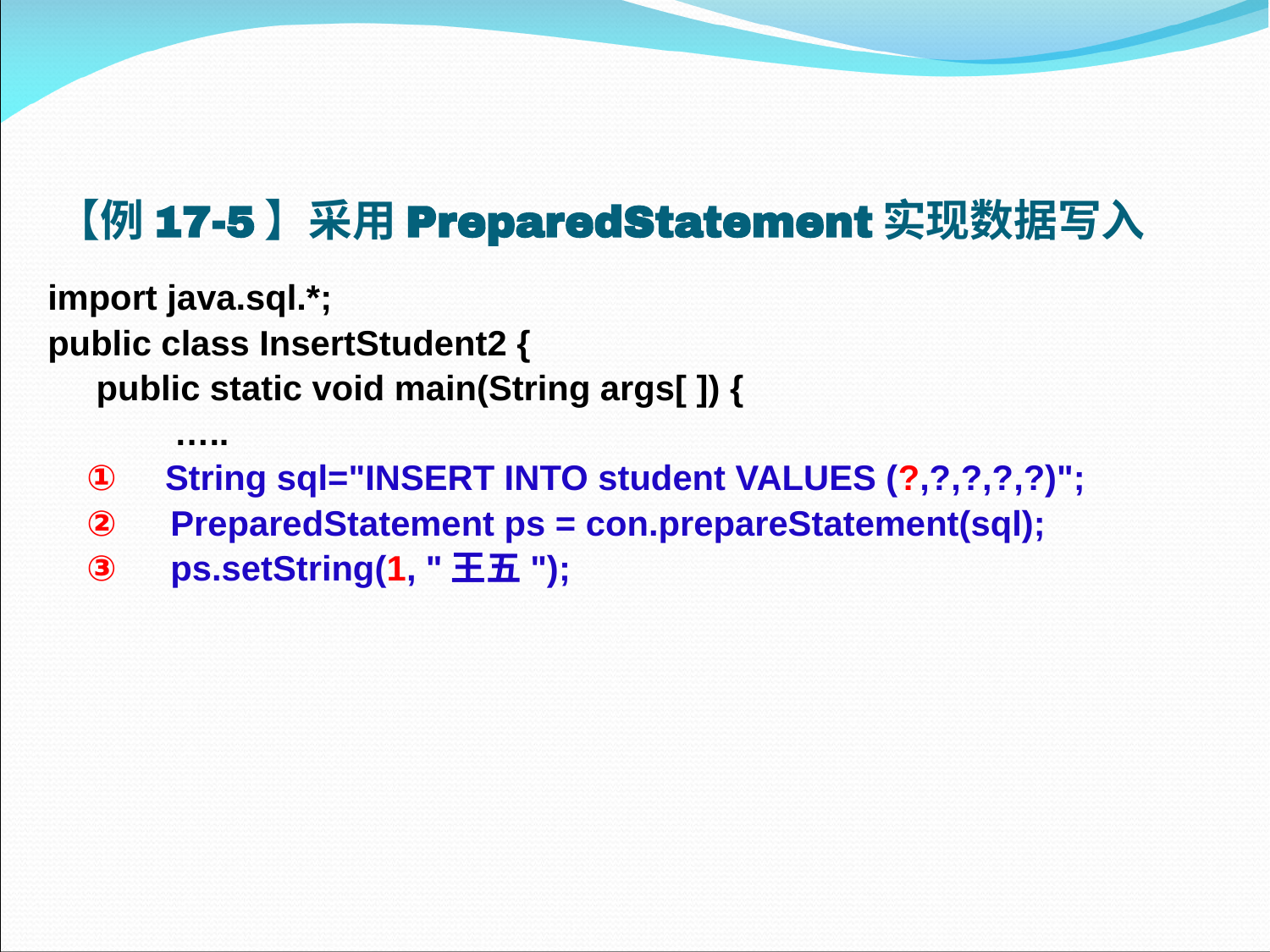

# 【例17-5】采用PreparedStatement实现数据写入
import java.sql.*;
public class InsertStudent2 {
     public static void main(String args[ ]) {
             …..
    ①     String sql="INSERT INTO student VALUES (?,?,?,?,?)";
    ②     PreparedStatement ps = con.prepareStatement(sql);
    ③     ps.setString(1, "王五");